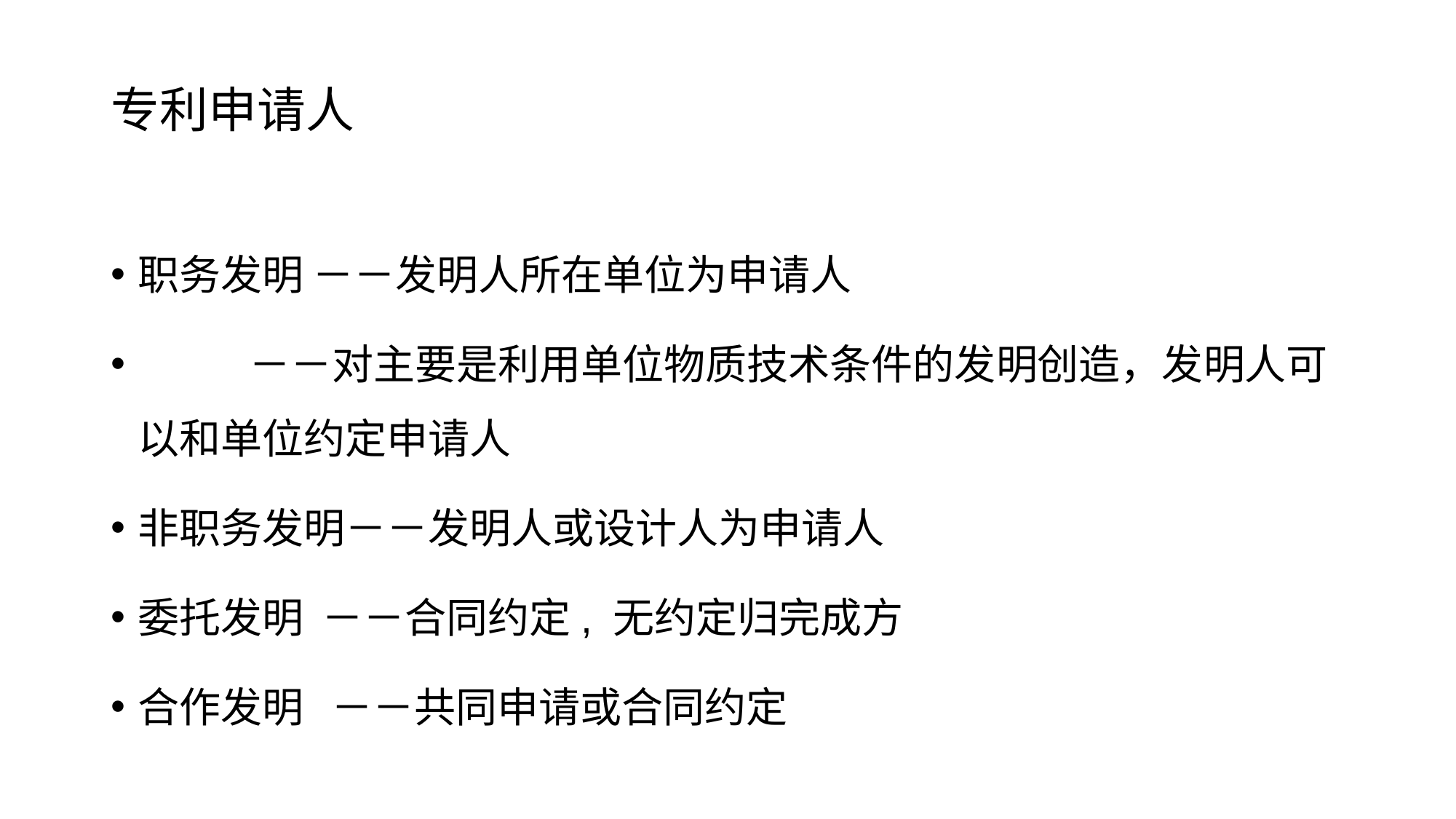

# 专利申请人
职务发明 －－发明人所在单位为申请人
           －－对主要是利用单位物质技术条件的发明创造，发明人可以和单位约定申请人
非职务发明－－发明人或设计人为申请人
委托发明  －－合同约定, 无约定归完成方
合作发明   －－共同申请或合同约定